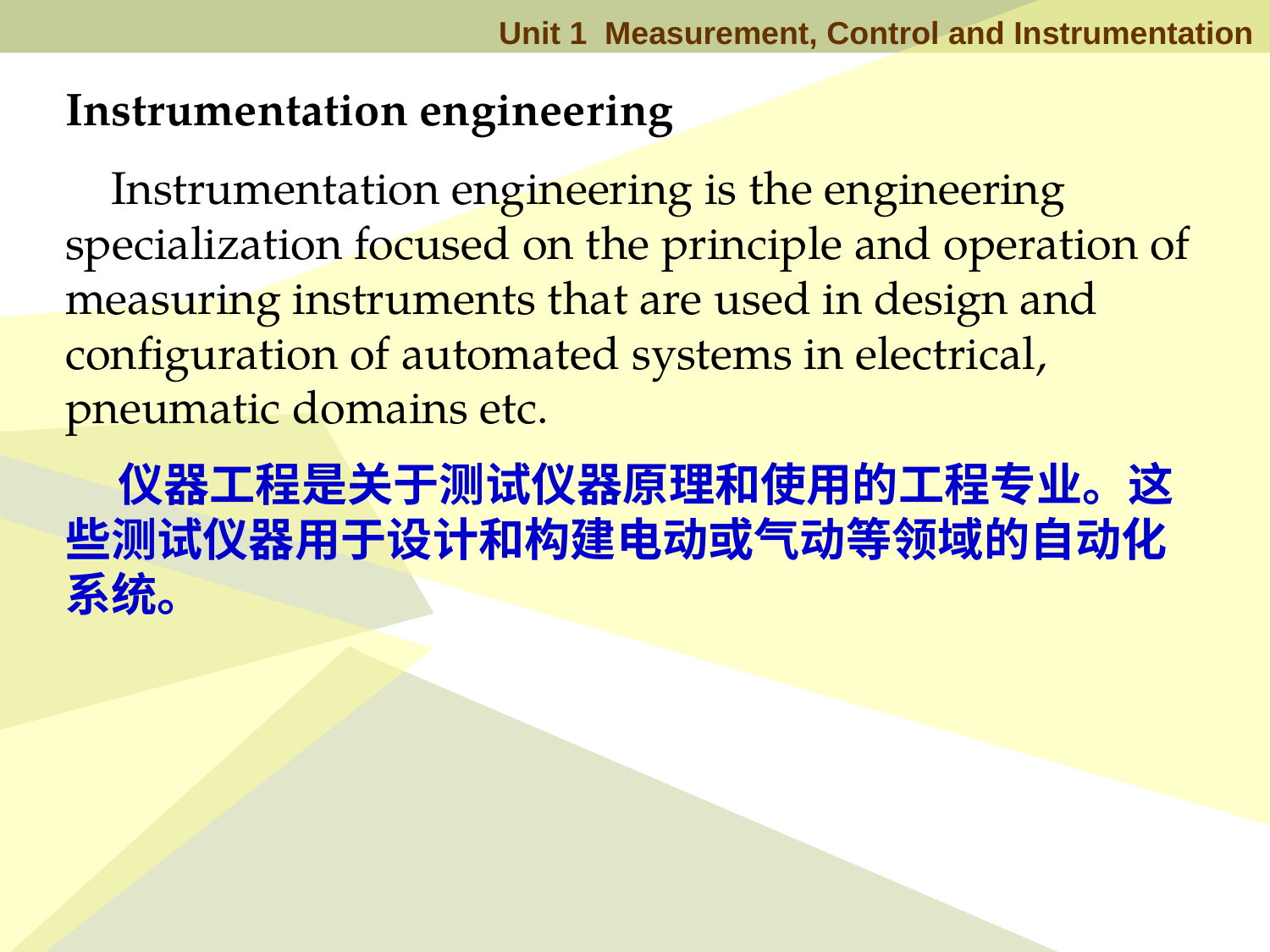

Instrumentation engineering
    Instrumentation engineering is the engineering specialization focused on the principle and operation of measuring instruments that are used in design and configuration of automated systems in electrical, pneumatic domains etc.
    仪器工程是关于测试仪器原理和使用的工程专业。这些测试仪器用于设计和构建电动或气动等领域的自动化系统。